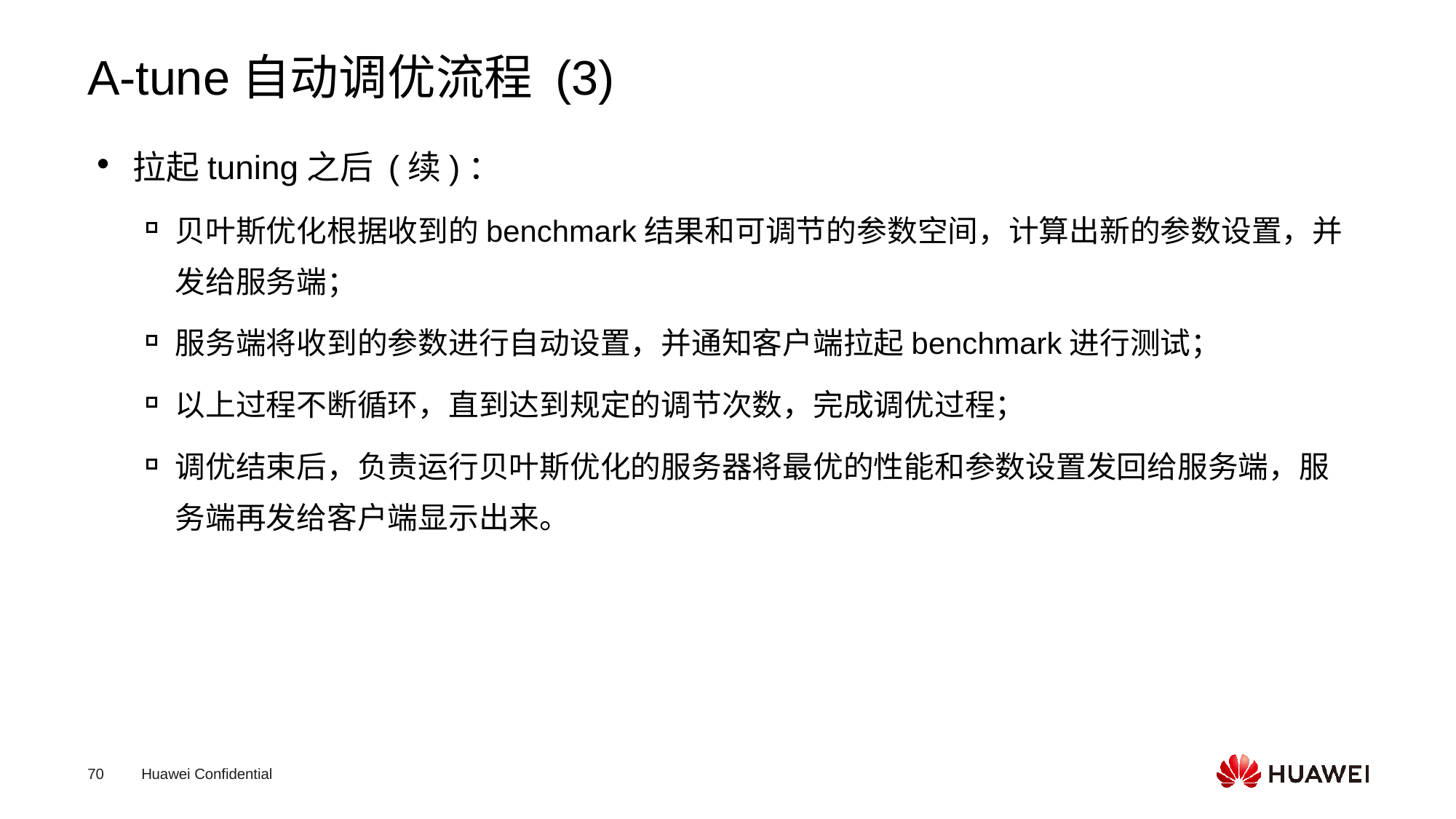

# A-tune自动调优流程 (3)
拉起tuning之后 (续)：
贝叶斯优化根据收到的benchmark结果和可调节的参数空间，计算出新的参数设置，并发给服务端；
服务端将收到的参数进行自动设置，并通知客户端拉起benchmark进行测试；
以上过程不断循环，直到达到规定的调节次数，完成调优过程；
调优结束后，负责运行贝叶斯优化的服务器将最优的性能和参数设置发回给服务端，服务端再发给客户端显示出来。